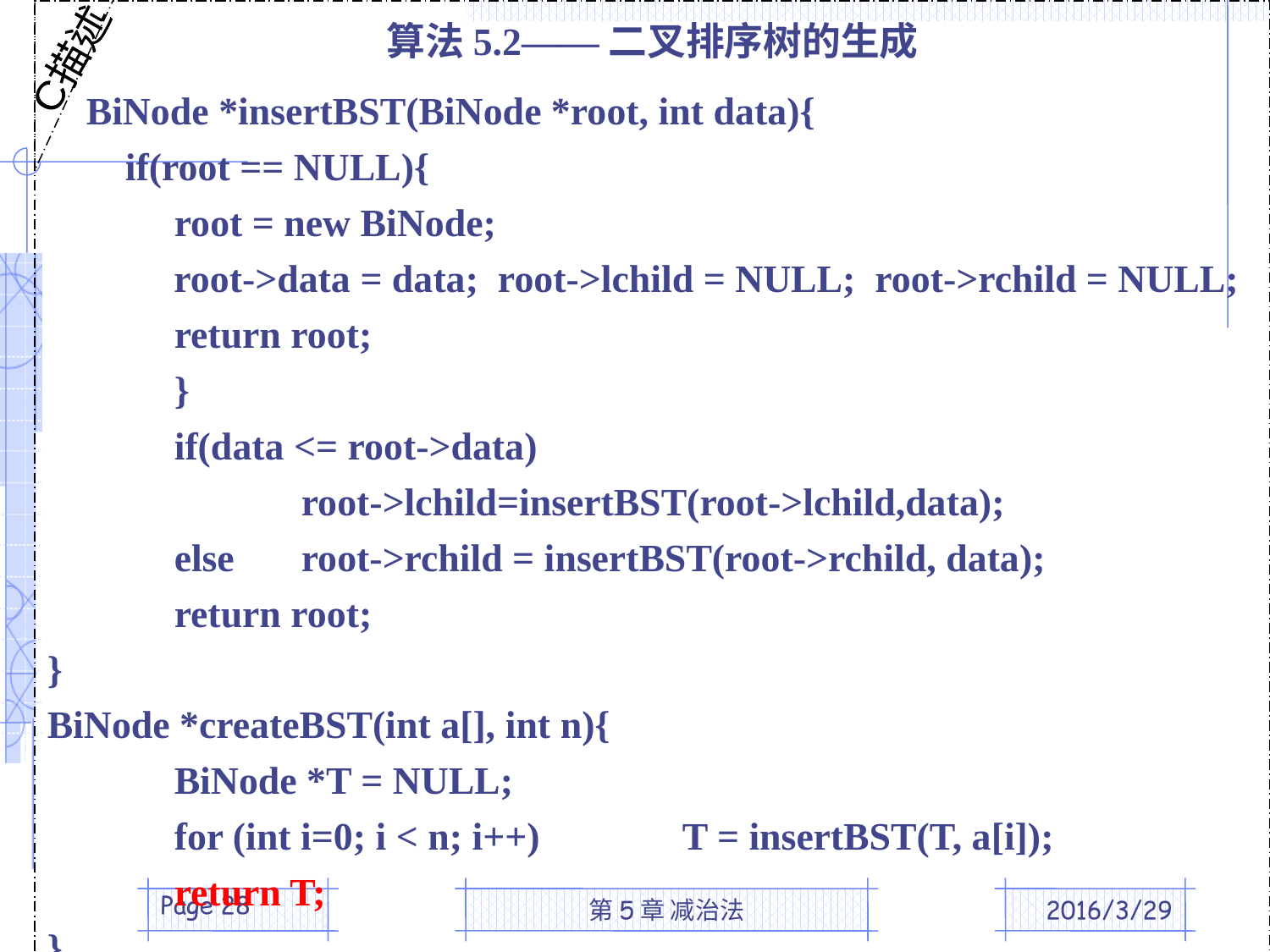

C描述
算法5.2——二叉排序树的生成
    BiNode *insertBST(BiNode *root, int data){
        if(root == NULL){
	root = new BiNode;
             root->data = data;  root->lchild = NULL;  root->rchild = NULL;
	return root;
	}
	if(data <= root->data)
		root->lchild=insertBST(root->lchild,data);
	else	root->rchild = insertBST(root->rchild, data);
	return root;
}
BiNode *createBST(int a[], int n){
	BiNode *T = NULL;
	for (int i=0; i < n; i++)		T = insertBST(T, a[i]);
	return T;
}
Page 28
第5章 减治法
2016/3/29